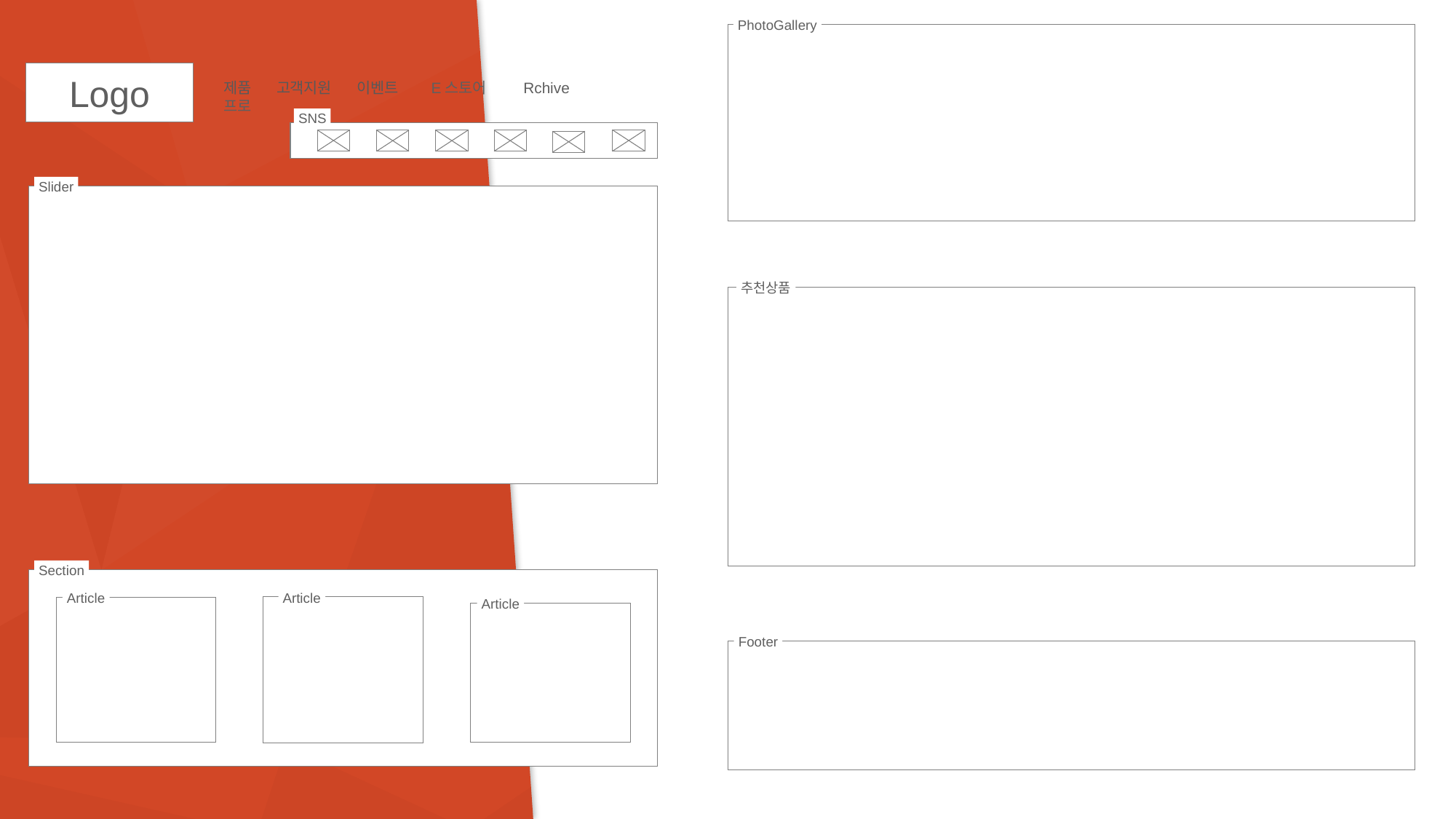

PhotoGallery

Logo
제품      고객지원      이벤트       E스토어        Rchive        프로
SNS

Slider

추천상품

Section

Article

Article

Article

Footer